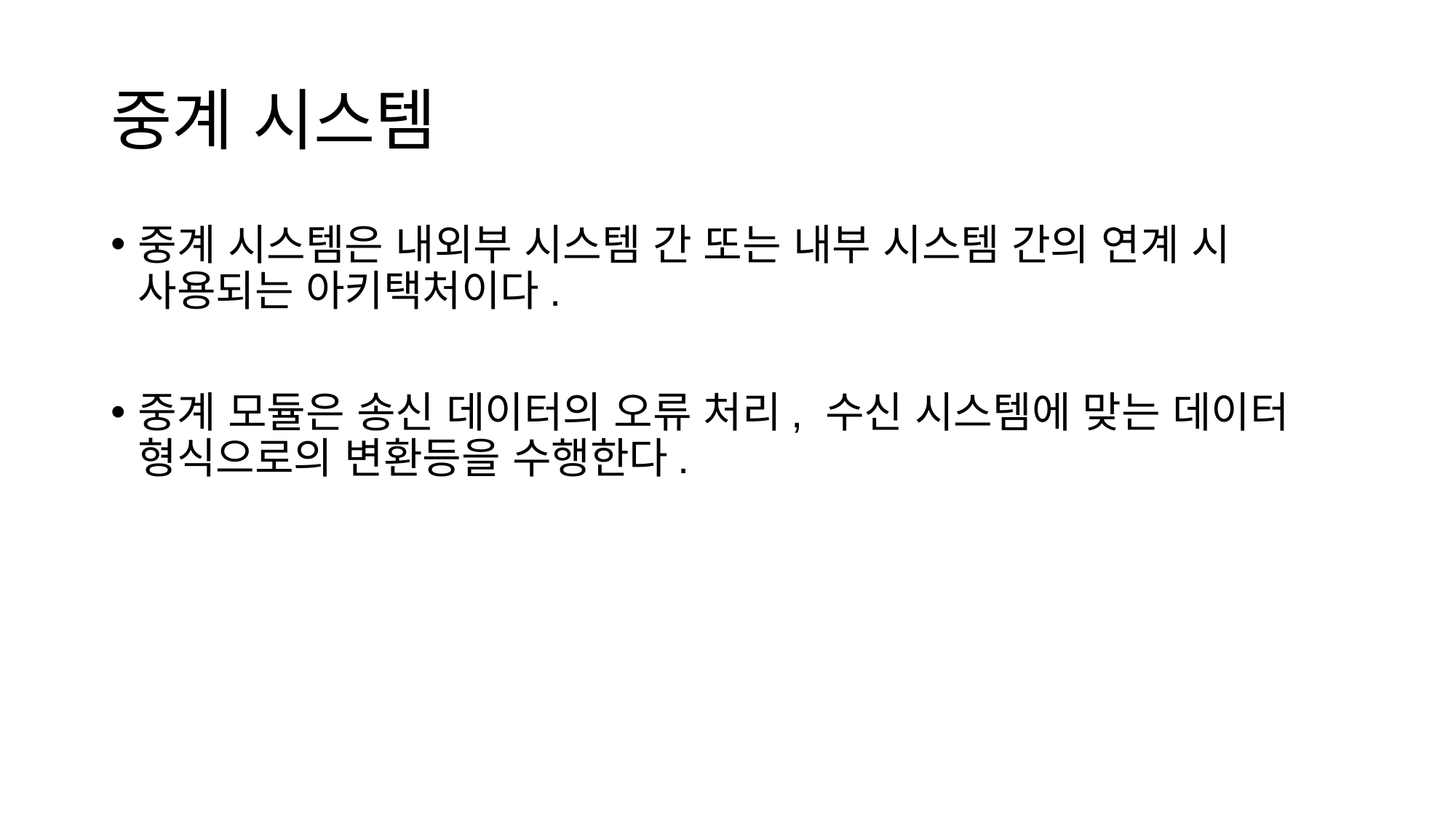

# 중계 시스템
중계 시스템은 내외부 시스템 간 또는 내부 시스템 간의 연계 시 사용되는 아키택처이다.

중계 모듈은 송신 데이터의 오류 처리, 수신 시스템에 맞는 데이터 형식으로의 변환등을 수행한다.